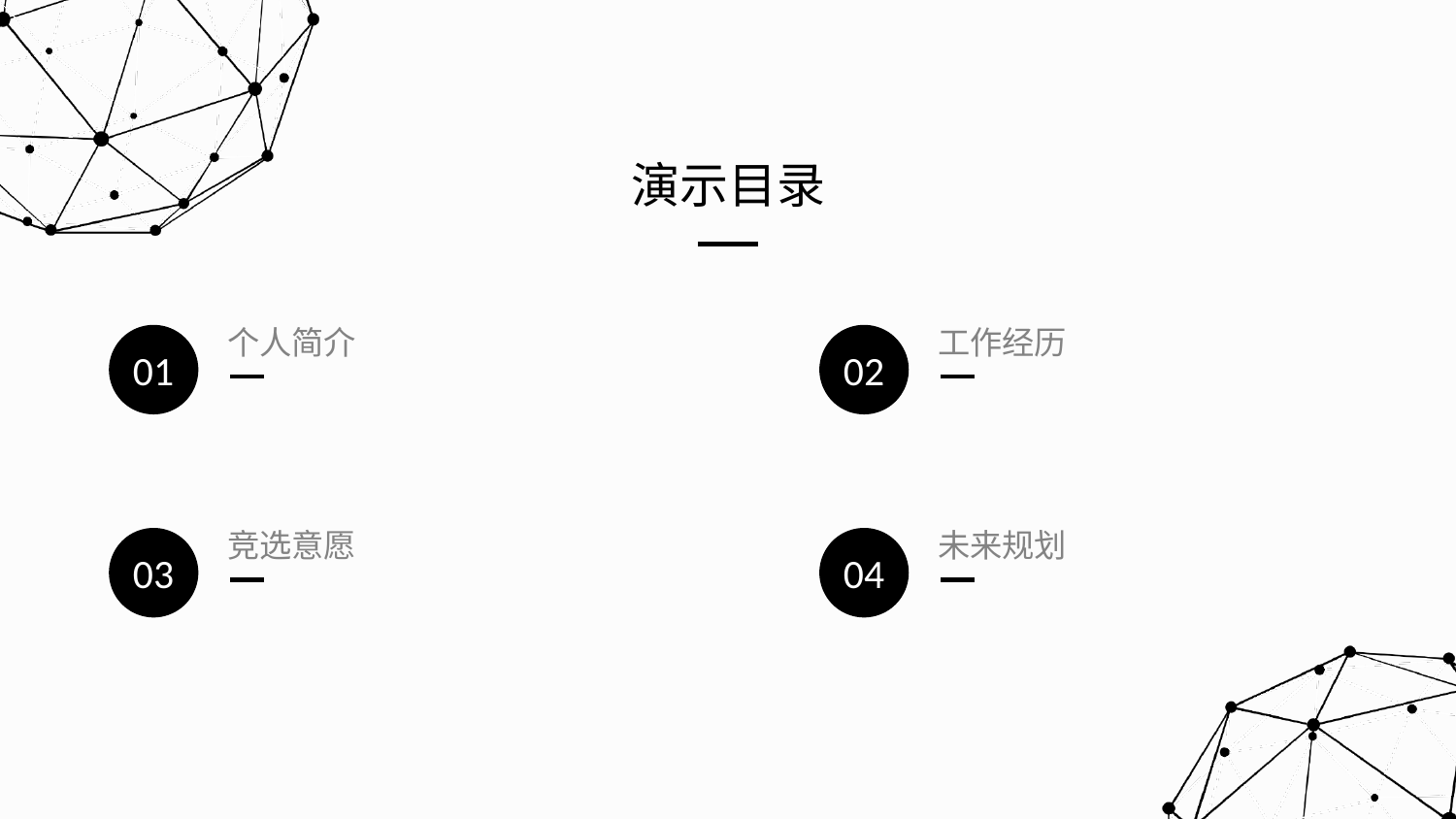

演示目录
工作经历
个人简介
02
01
竞选意愿
未来规划
03
04